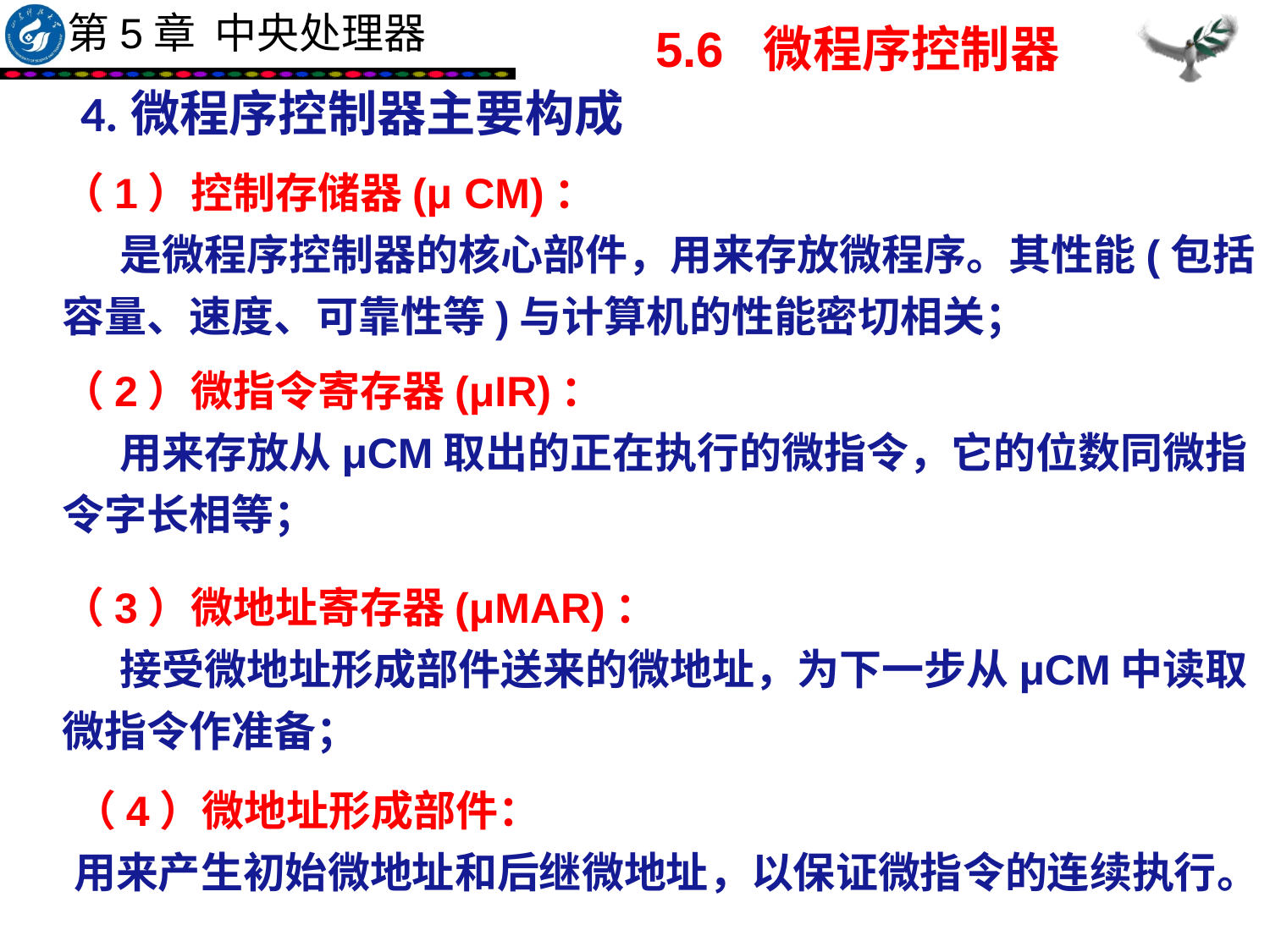

5.6  微程序控制器
4.微程序控制器主要构成
（1）控制存储器(μ CM)：
     是微程序控制器的核心部件，用来存放微程序。其性能(包括容量、速度、可靠性等)与计算机的性能密切相关；
（2）微指令寄存器(μIR)：
     用来存放从μCM取出的正在执行的微指令，它的位数同微指令字长相等；
（3）微地址寄存器(μMAR)：
     接受微地址形成部件送来的微地址，为下一步从μCM中读取微指令作准备；
（4）微地址形成部件：
用来产生初始微地址和后继微地址，以保证微指令的连续执行。